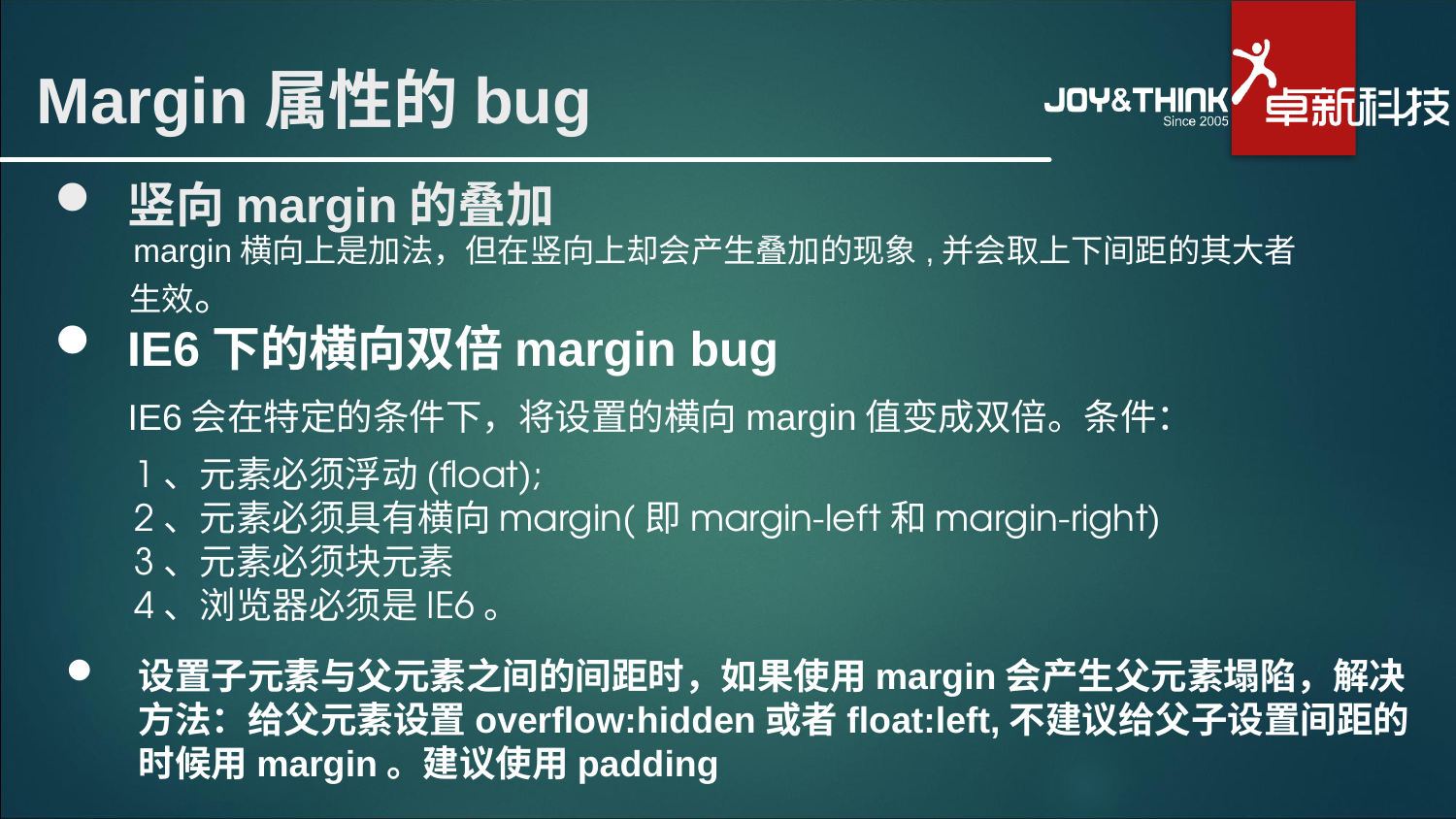

# Margin属性的bug
竖向margin的叠加
    margin横向上是加法，但在竖向上却会产生叠加的现象,并会取上下间距的其大者生效。
IE6下的横向双倍margin bug
IE6会在特定的条件下，将设置的横向margin值变成双倍。条件：
1、元素必须浮动(float);
2、元素必须具有横向margin(即margin-left和margin-right)
3、元素必须块元素
4、浏览器必须是IE6。
设置子元素与父元素之间的间距时，如果使用margin会产生父元素塌陷，解决方法：给父元素设置overflow:hidden或者float:left,不建议给父子设置间距的时候用margin。建议使用padding